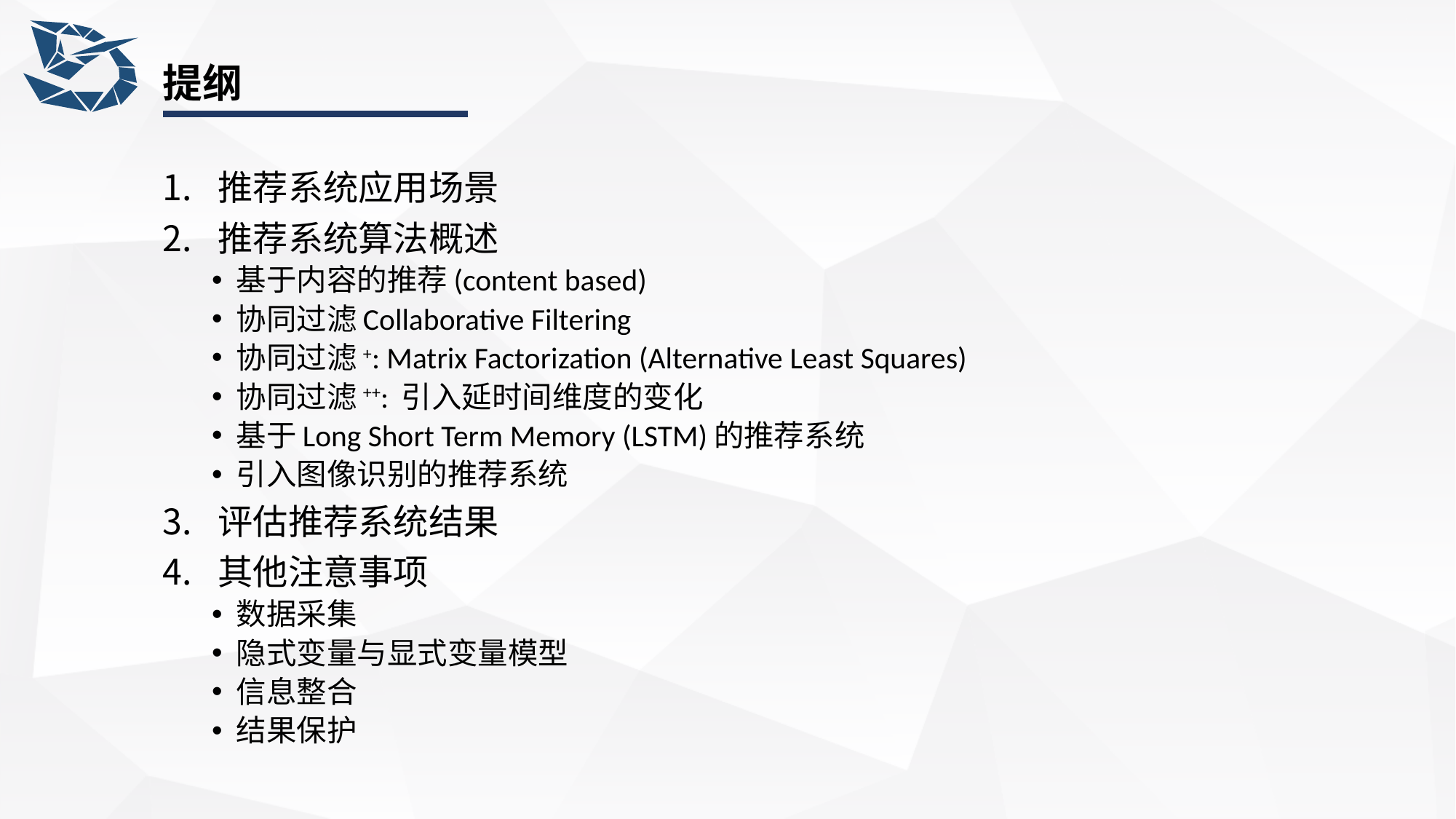

# 提纲
推荐系统应用场景
推荐系统算法概述
基于内容的推荐(content based)
协同过滤Collaborative Filtering
协同过滤+: Matrix Factorization (Alternative Least Squares)
协同过滤++: 引入延时间维度的变化
基于Long Short Term Memory (LSTM)的推荐系统
引入图像识别的推荐系统
评估推荐系统结果
其他注意事项
数据采集
隐式变量与显式变量模型
信息整合
结果保护